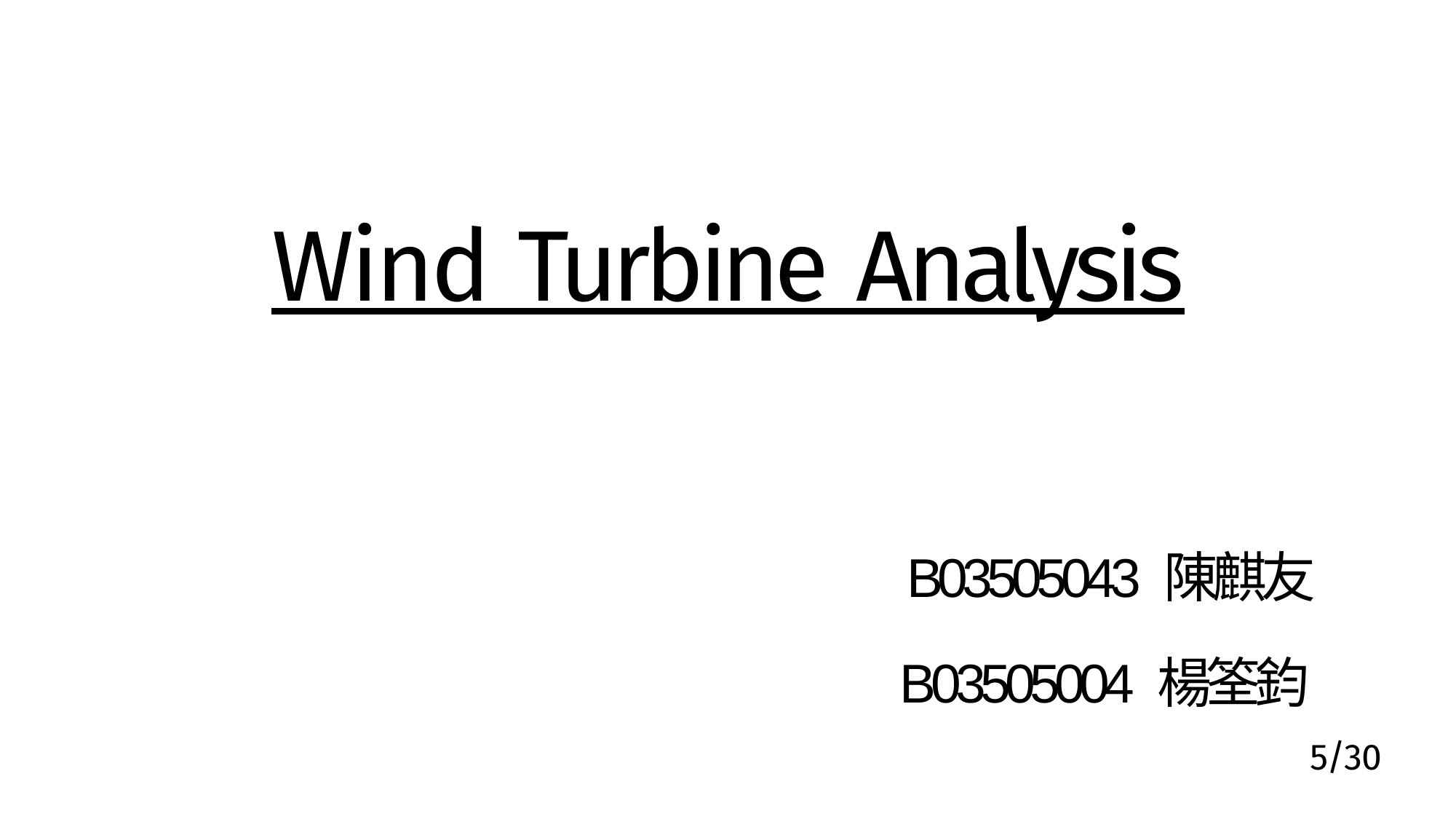

# Wind Turbine Analysis B03505043 陳麒友 B03505004 楊筌鈞
5/30